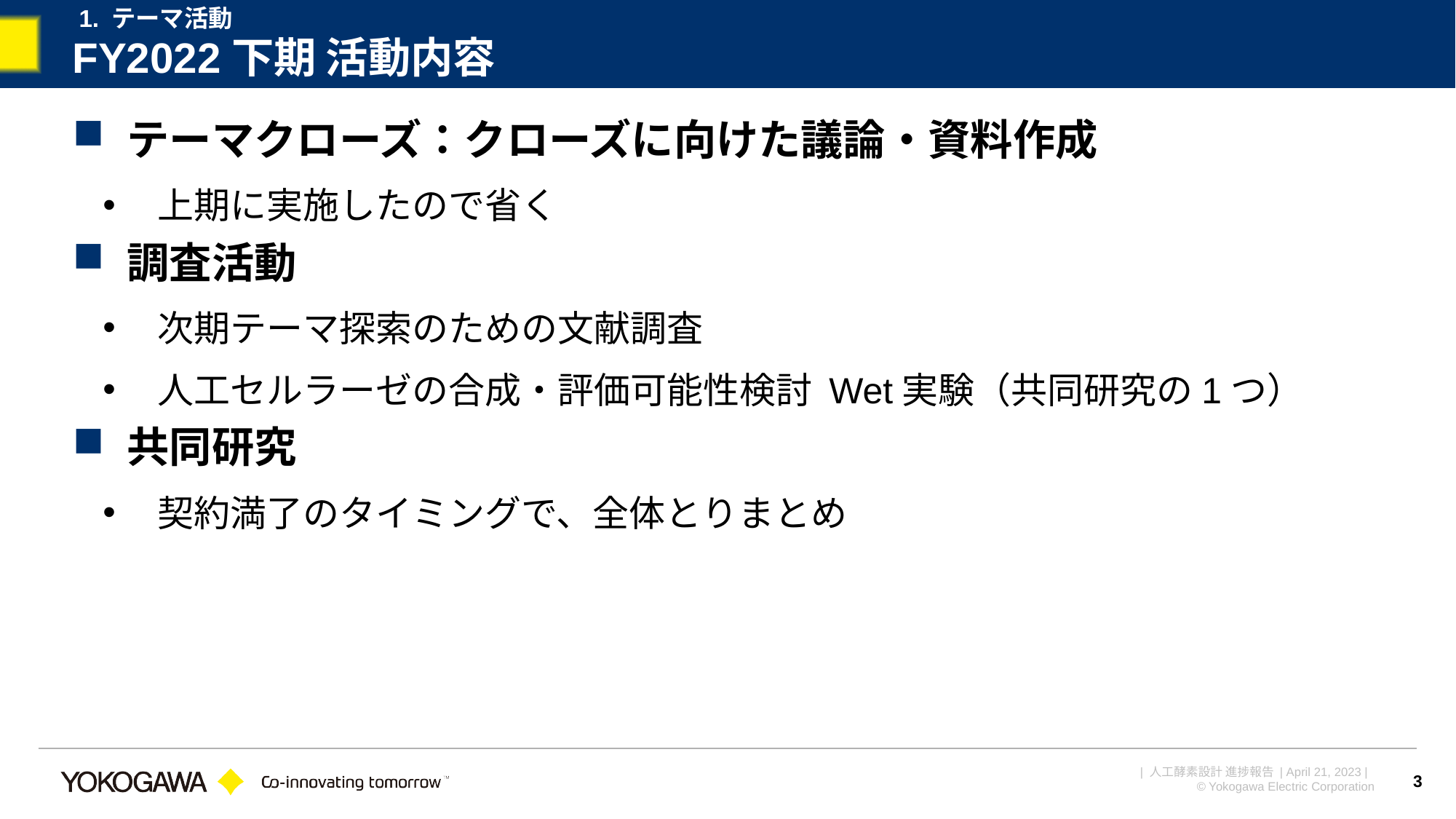

1. テーマ活動
# FY2022下期 活動内容
テーマクローズ：クローズに向けた議論・資料作成
上期に実施したので省く
調査活動
次期テーマ探索のための文献調査
人工セルラーゼの合成・評価可能性検討 Wet実験（共同研究の1つ）
共同研究
契約満了のタイミングで、全体とりまとめ
3